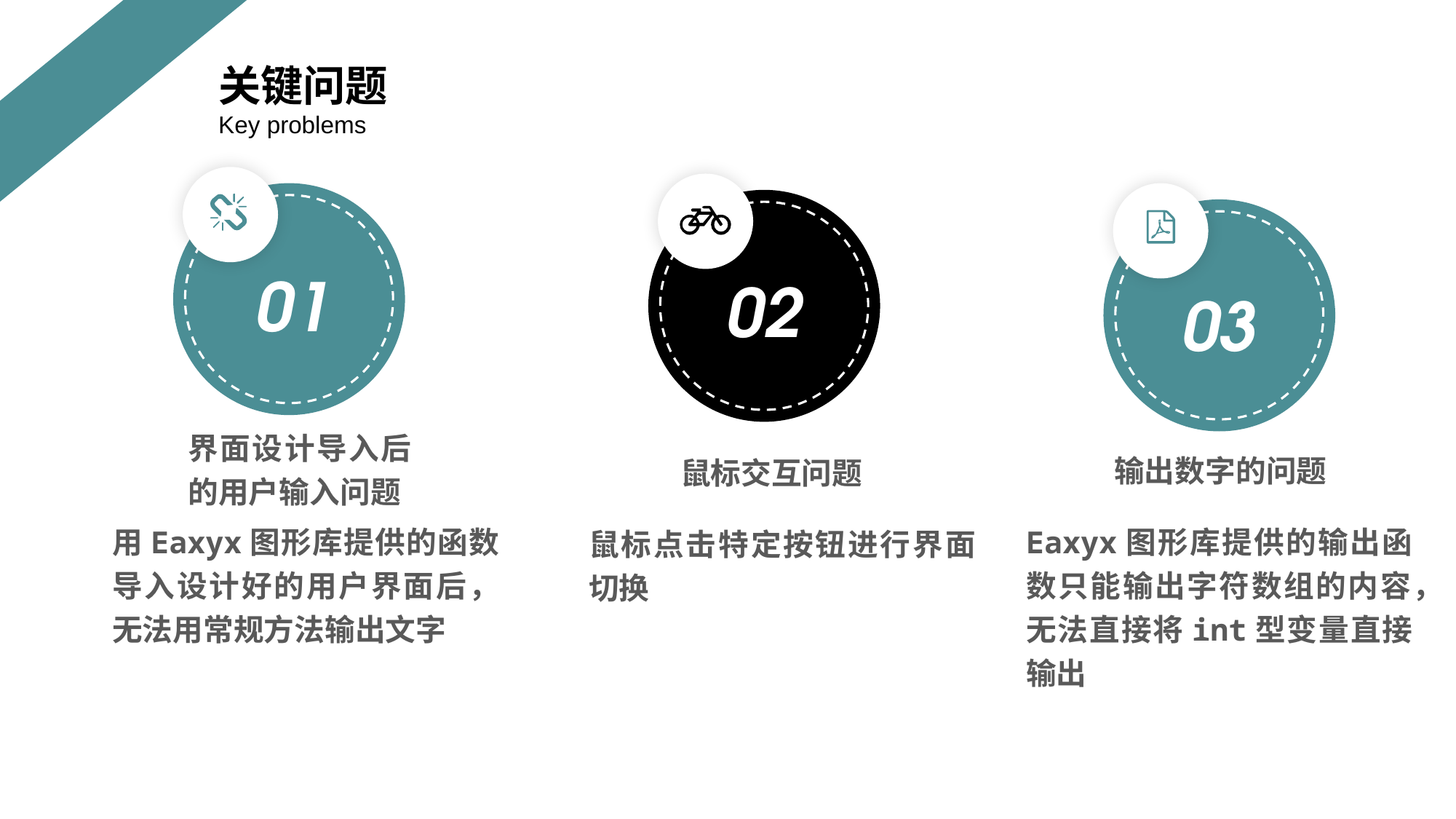

关键问题
Key problems

01
02
03
界面设计导入后的用户输入问题

输出数字的问题
用Eaxyx图形库提供的函数导入设计好的用户界面后，无法用常规方法输出文字
Eaxyx图形库提供的输出函数只能输出字符数组的内容，无法直接将int型变量直接输出
鼠标点击特定按钮进行界面切换
鼠标交互问题